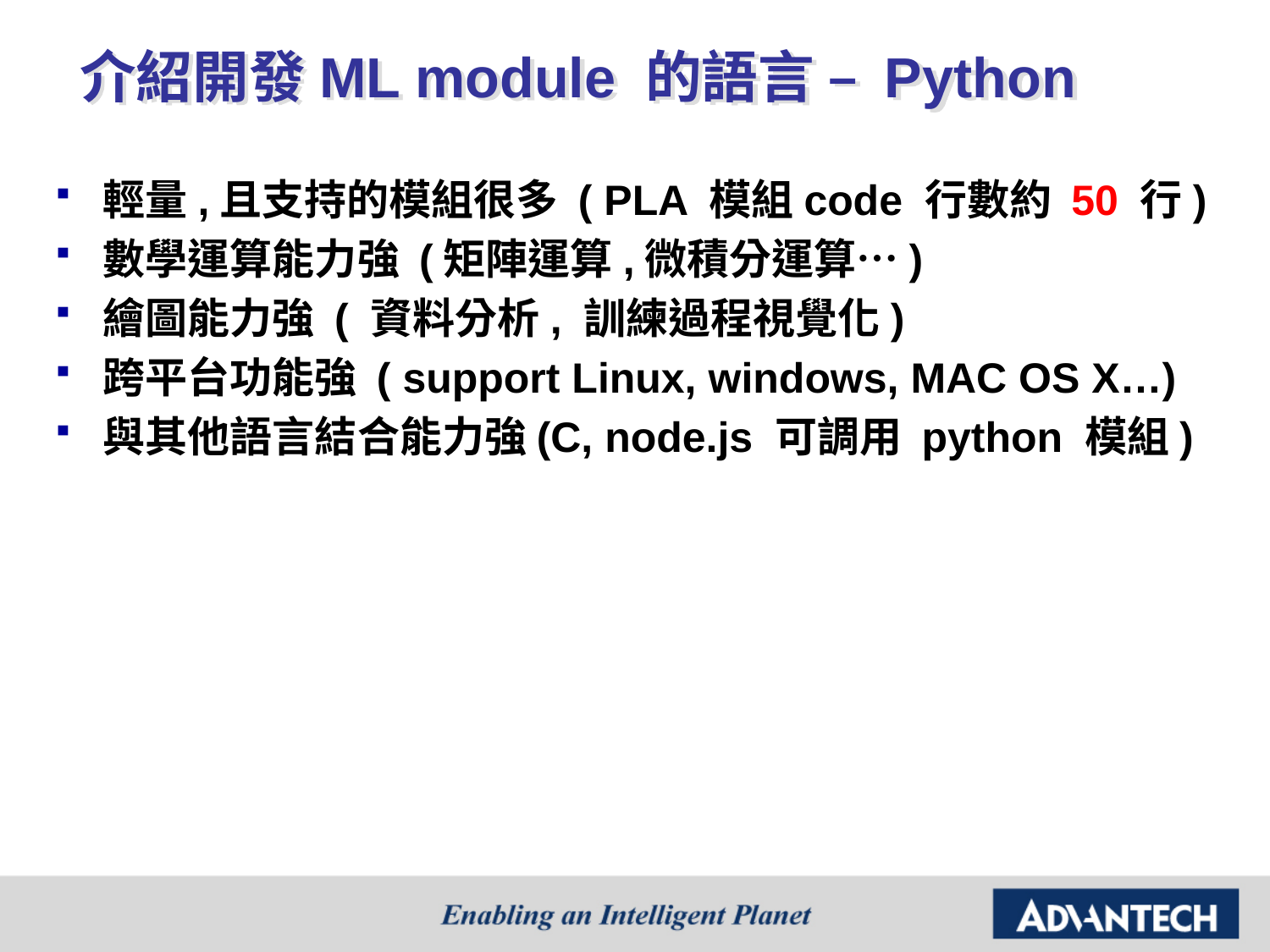

# 介紹開發ML module 的語言 – Python
輕量,且支持的模組很多 ( PLA 模組code 行數約 50 行)
數學運算能力強 (矩陣運算,微積分運算…)
繪圖能力強 ( 資料分析, 訓練過程視覺化)
跨平台功能強 ( support Linux, windows, MAC OS X…)
與其他語言結合能力強(C, node.js 可調用 python 模組)